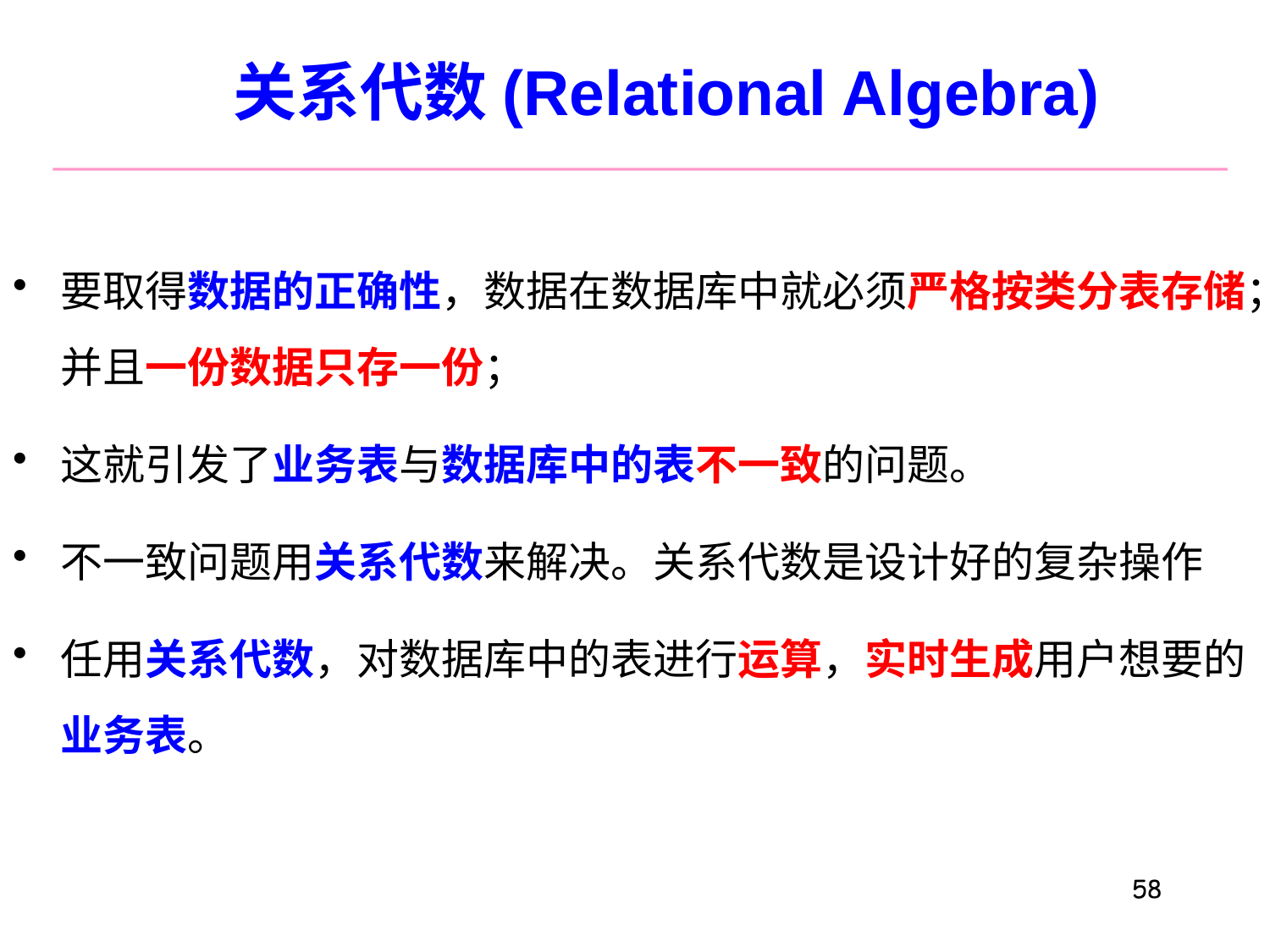

# 关系代数(Relational Algebra)
要取得数据的正确性，数据在数据库中就必须严格按类分表存储；并且一份数据只存一份；
这就引发了业务表与数据库中的表不一致的问题。
不一致问题用关系代数来解决。关系代数是设计好的复杂操作
任用关系代数，对数据库中的表进行运算，实时生成用户想要的业务表。
58